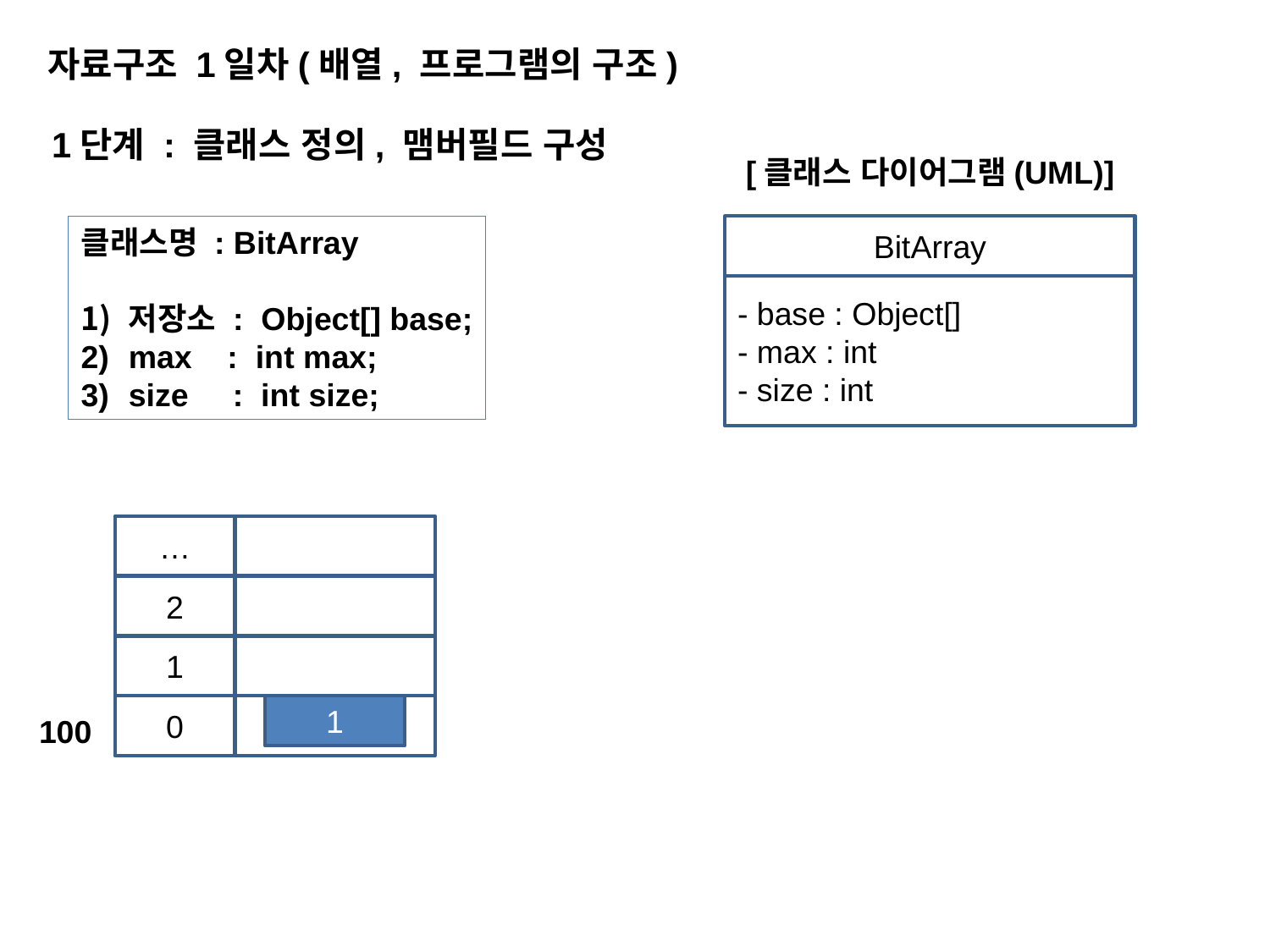

자료구조 1일차(배열, 프로그램의 구조)
1단계 : 클래스 정의, 맴버필드 구성
[클래스 다이어그램(UML)]
클래스명 : BitArray

저장소 :  Object[] base;
max    :  int max;
size     :  int size;
BitArray
- base : Object[]
- max : int
- size : int
…

2

1

0

1
100